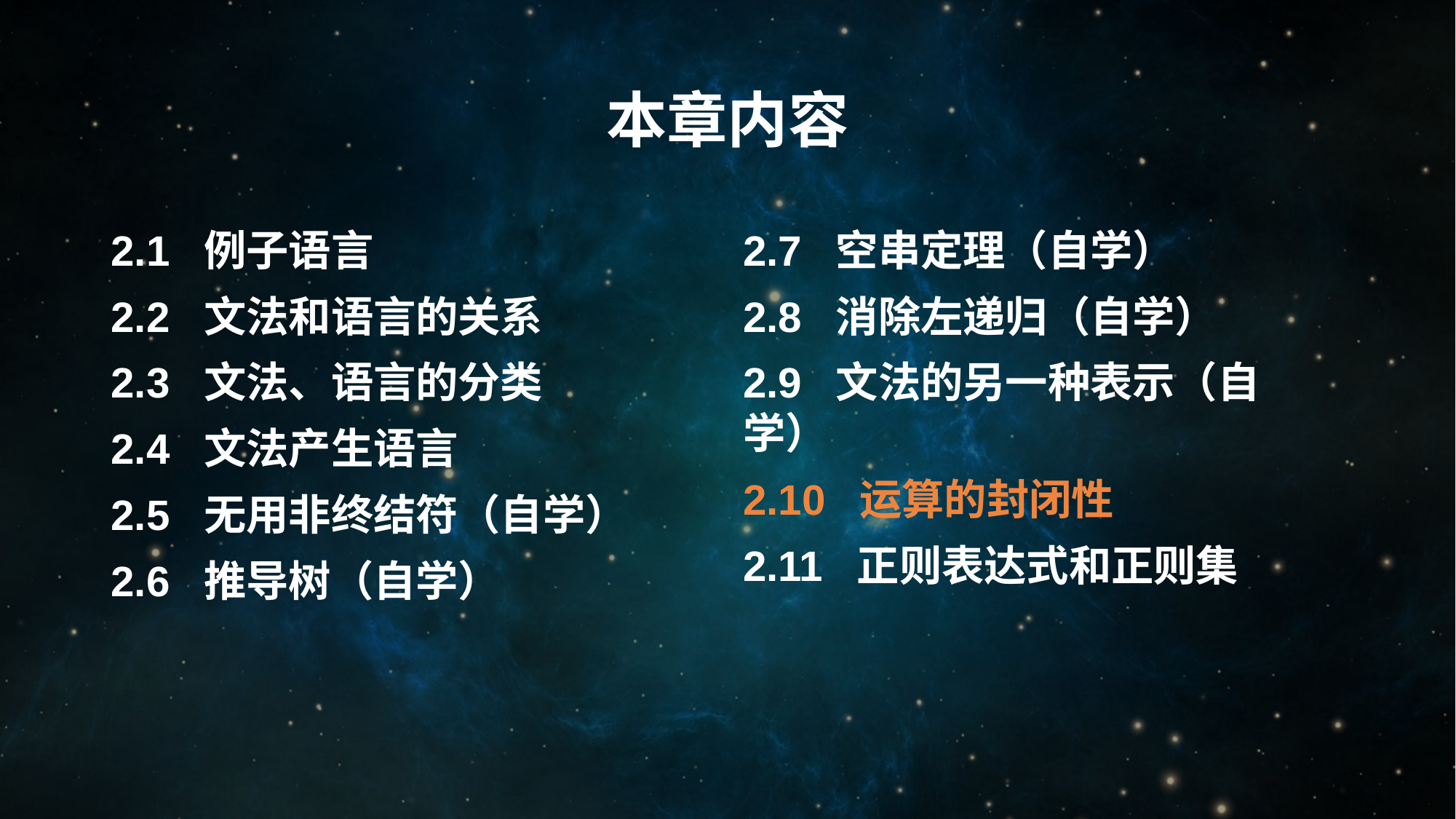

# 本章内容
2.1  例子语言
2.2  文法和语言的关系
2.3  文法、语言的分类
2.4  文法产生语言
2.5  无用非终结符（自学）
2.6  推导树（自学）
2.7  空串定理（自学）
2.8  消除左递归（自学）
2.9  文法的另一种表示（自学）
2.10  运算的封闭性
2.11  正则表达式和正则集